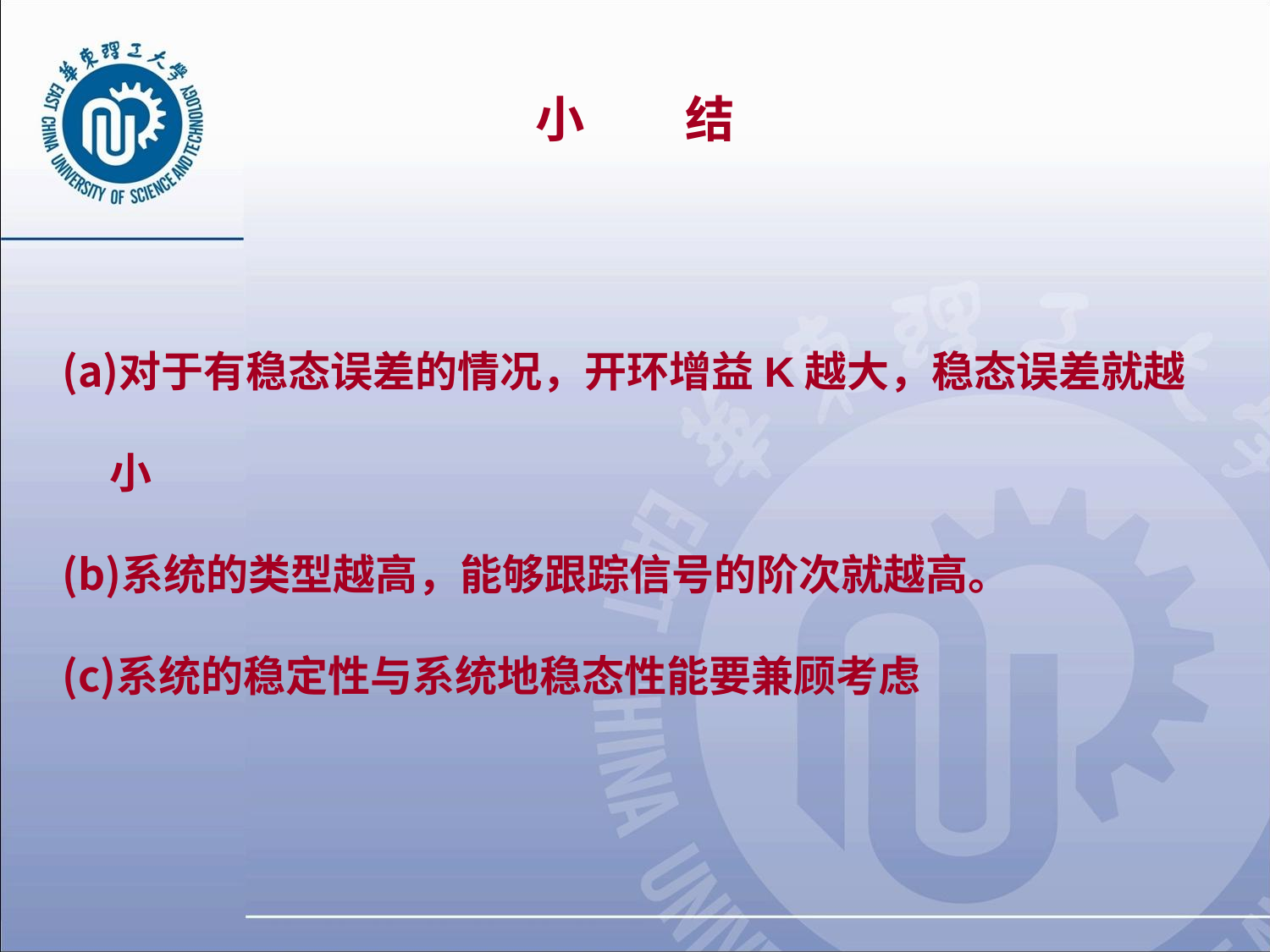

# 小         结
对于有稳态误差的情况，开环增益K越大，稳态误差就越小
系统的类型越高，能够跟踪信号的阶次就越高。
系统的稳定性与系统地稳态性能要兼顾考虑